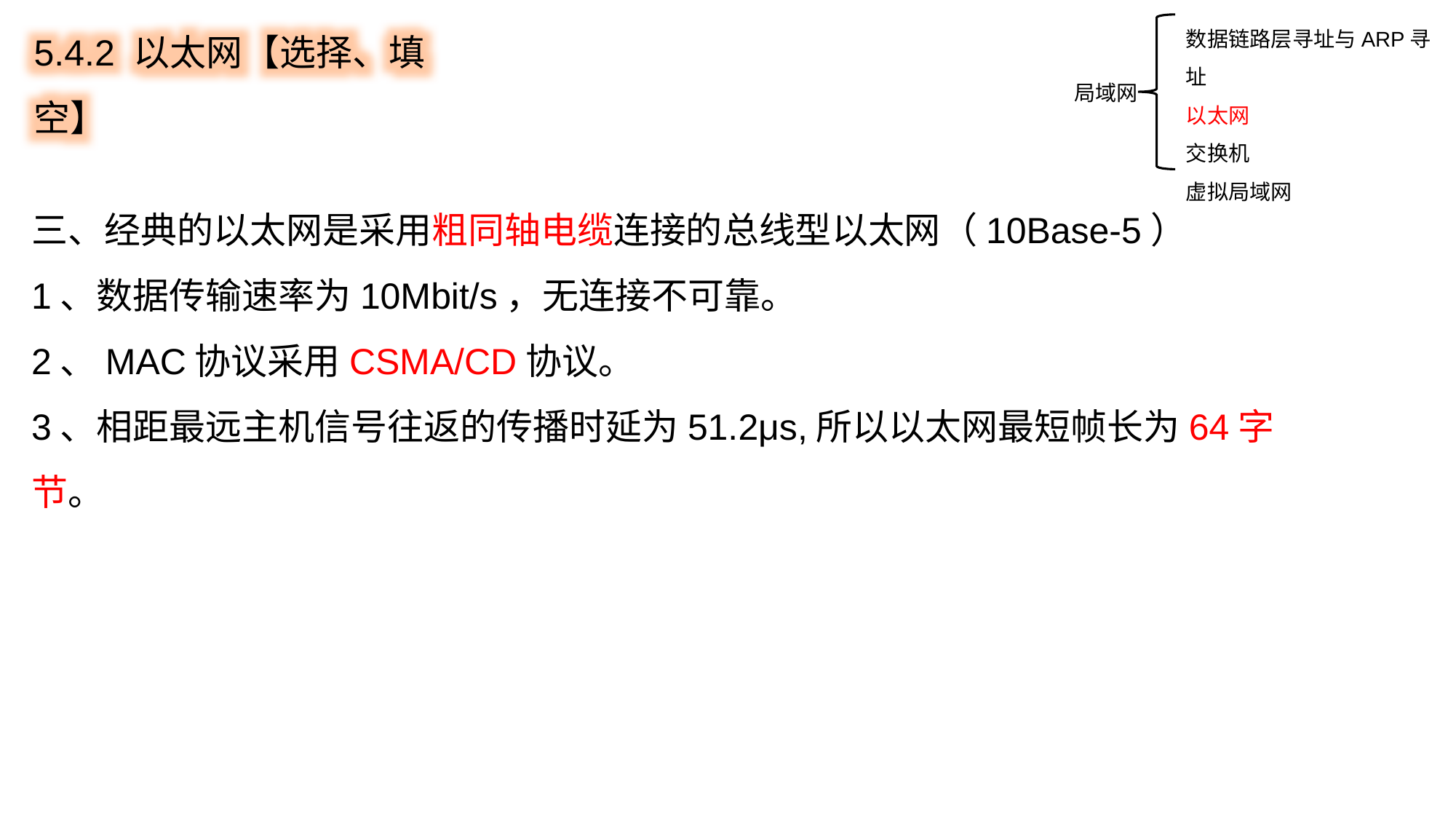

数据链路层寻址与ARP寻址
以太网
交换机
虚拟局域网

5.4.2 以太网【选择、填空】
局域网
三、经典的以太网是采用粗同轴电缆连接的总线型以太网（10Base-5）
1、数据传输速率为10Mbit/s，无连接不可靠。
2、MAC协议采用CSMA/CD协议。
3、相距最远主机信号往返的传播时延为51.2μs,所以以太网最短帧长为64字节。